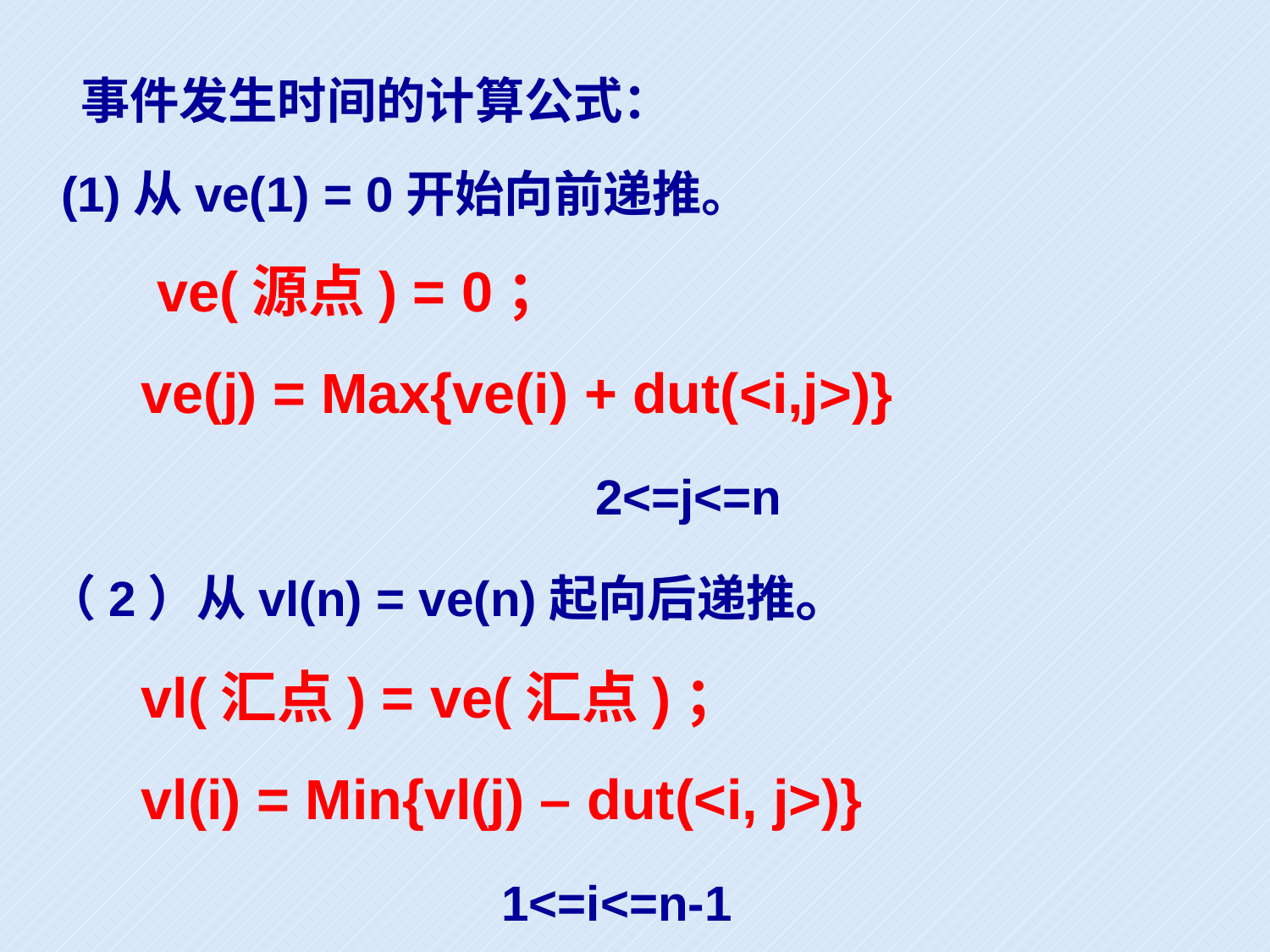

事件发生时间的计算公式：
 (1)从ve(1) = 0开始向前递推。
       ve(源点) = 0；
      ve(j) = Max{ve(i) + dut(<i,j>)}
                                   2<=j<=n
（2）从vl(n) = ve(n)起向后递推。
      vl(汇点) = ve(汇点)；
      vl(i) = Min{vl(j) – dut(<i, j>)}
                             1<=i<=n-1